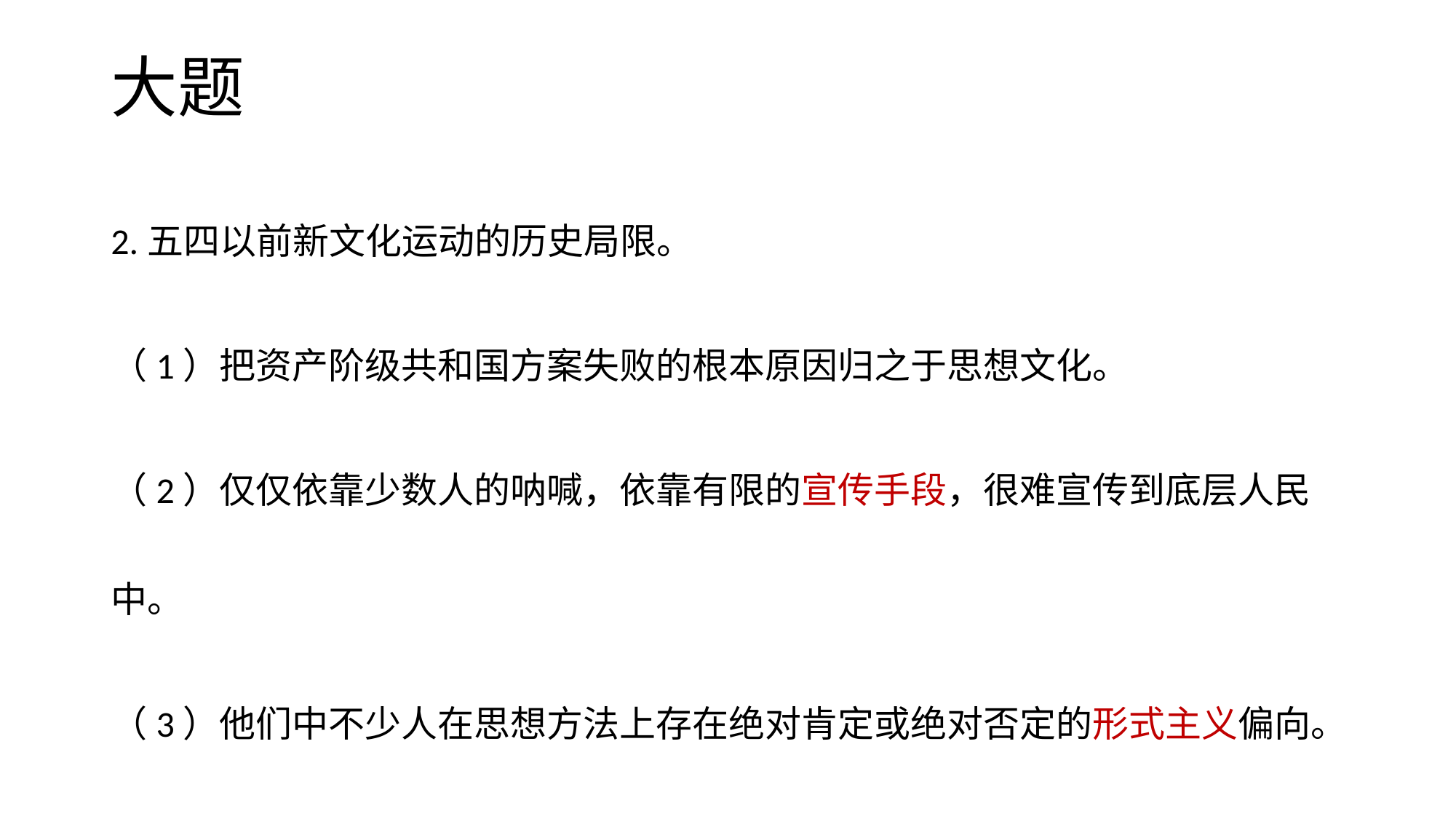

# 大题
2.五四以前新文化运动的历史局限。
（1）把资产阶级共和国方案失败的根本原因归之于思想文化。
（2）仅仅依靠少数人的呐喊，依靠有限的宣传手段，很难宣传到底层人民中。
（3）他们中不少人在思想方法上存在绝对肯定或绝对否定的形式主义偏向。